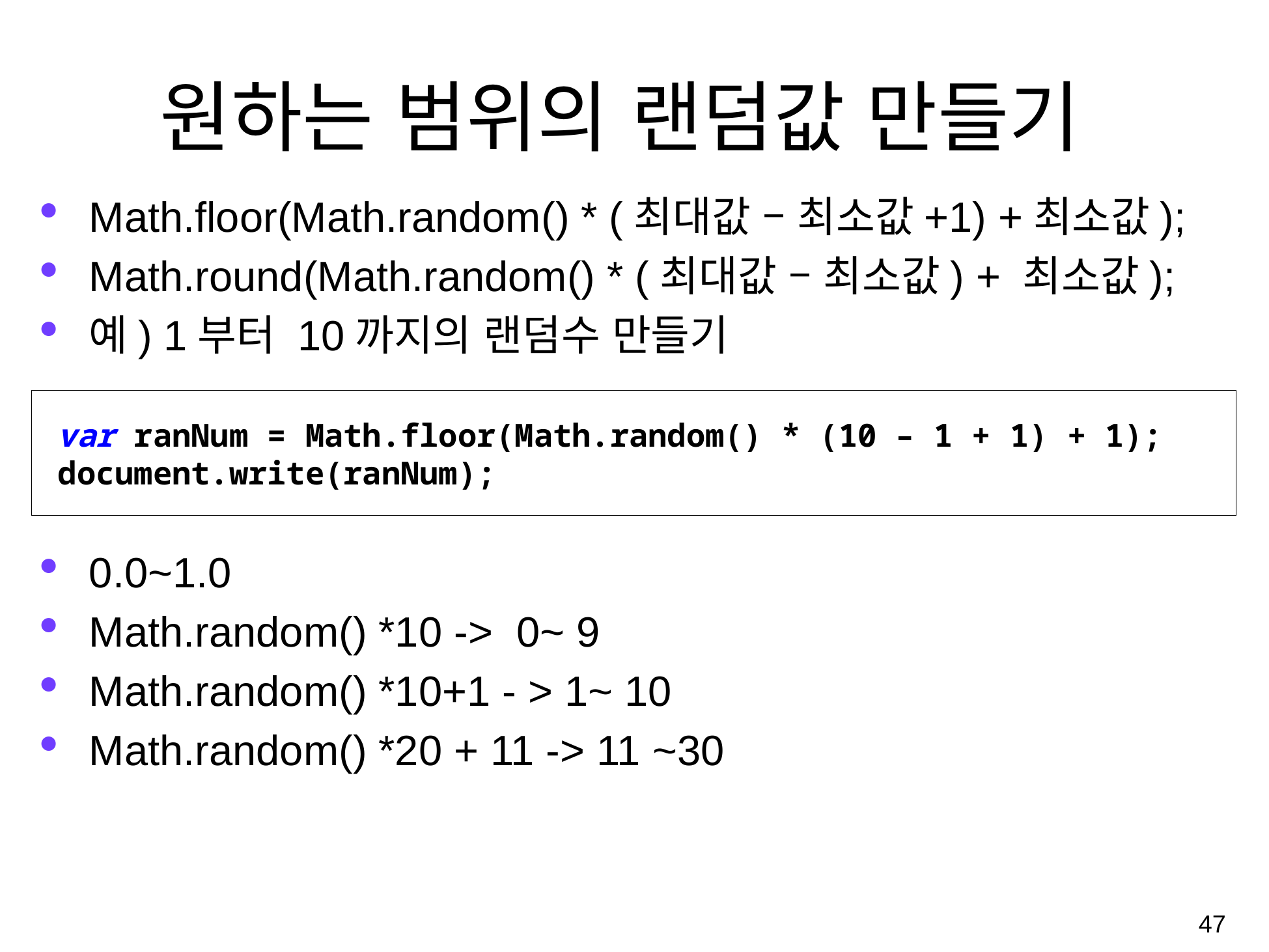

# 원하는 범위의 랜덤값 만들기
Math.floor(Math.random() * (최대값 – 최소값+1) +최소값);
Math.round(Math.random() * (최대값 – 최소값) + 최소값);
예) 1부터 10까지의 랜덤수 만들기

0.0~1.0
Math.random() *10 ->  0~ 9
Math.random() *10+1 - > 1~ 10
Math.random() *20 + 11 -> 11 ~30
var ranNum = Math.floor(Math.random() * (10 – 1 + 1) + 1);
document.write(ranNum);
47